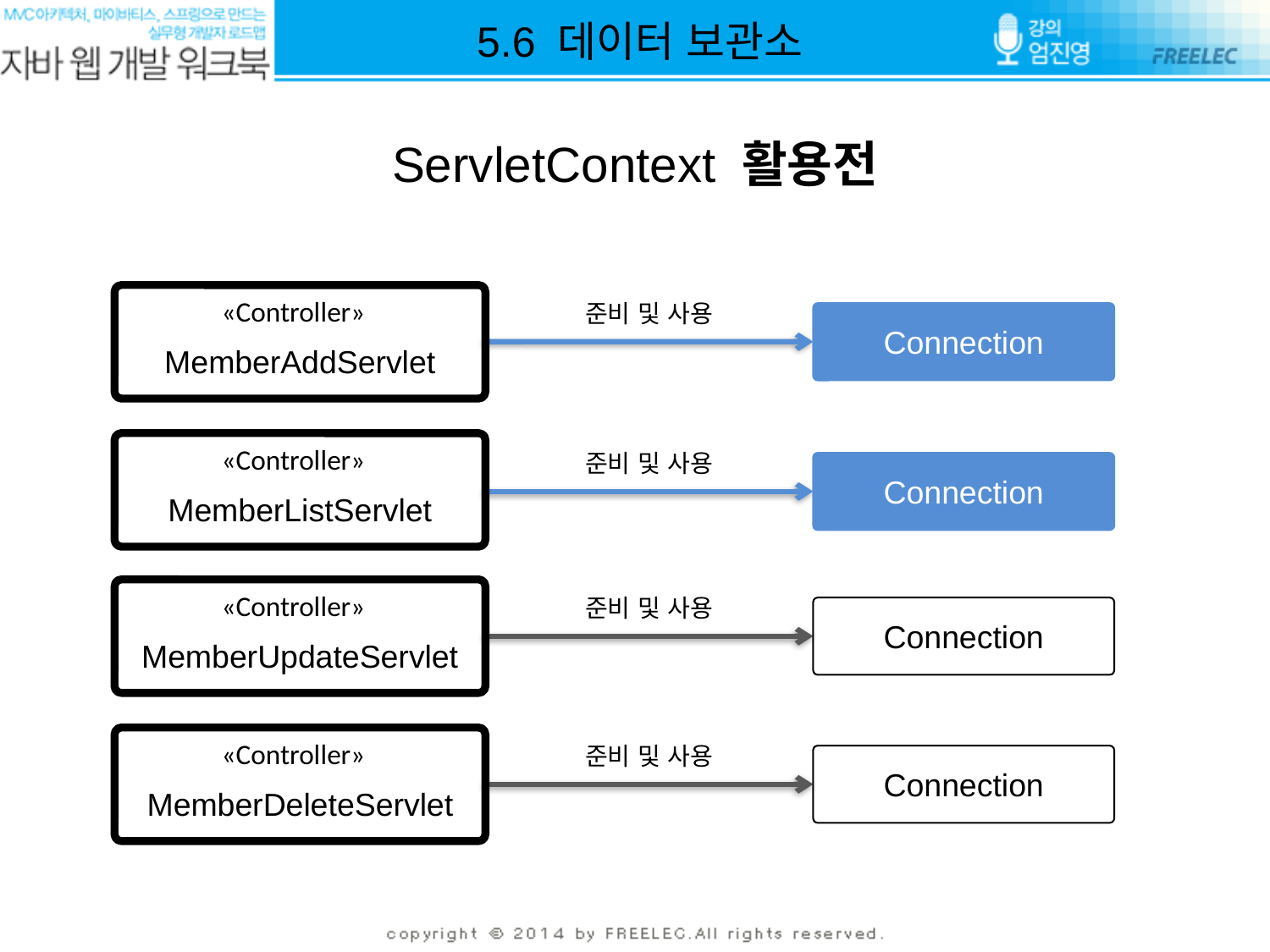

5.6 데이터 보관소
# ServletContext 활용전

MemberAddServlet

«Controller»
준비 및 사용
Connection

MemberListServlet

«Controller»
준비 및 사용
Connection

MemberUpdateServlet

«Controller»
준비 및 사용
Connection

MemberDeleteServlet

«Controller»
준비 및 사용
Connection